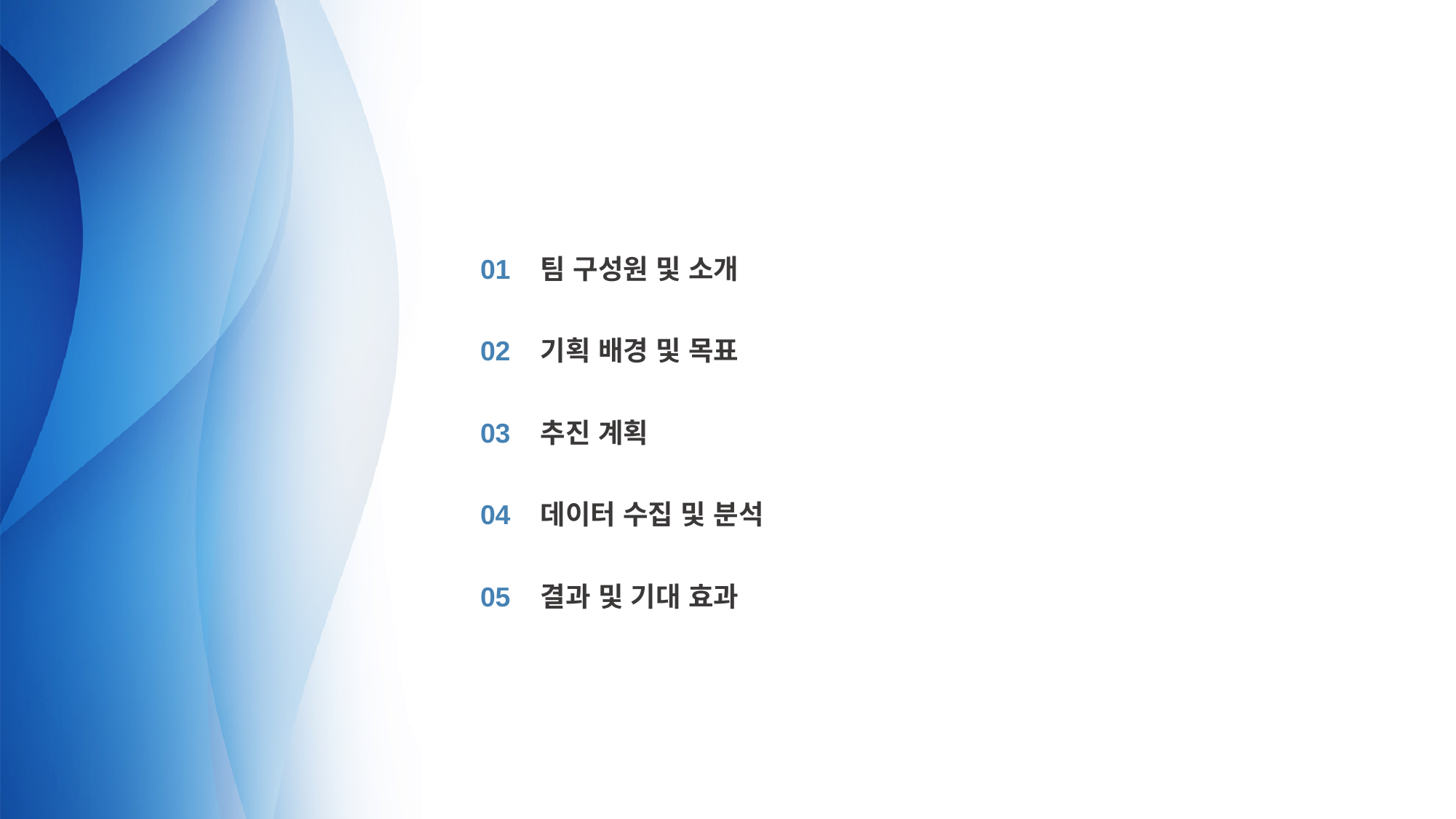

01
02
03
04
05
팀 구성원 및 소개
기획 배경 및 목표
추진 계획
데이터 수집 및 분석
결과 및 기대 효과
Index